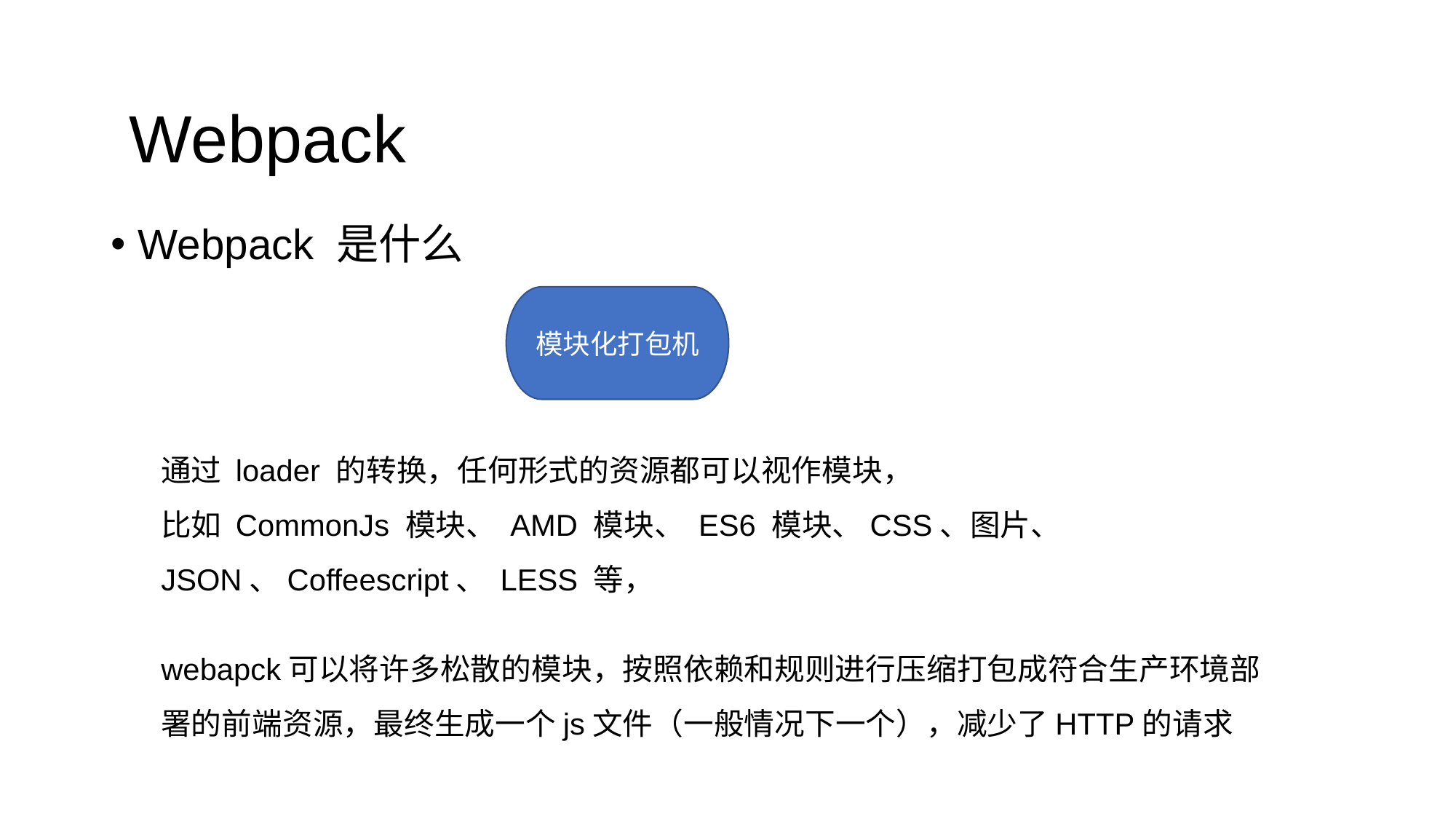

Webpack
Webpack 是什么
模块化打包机
通过 loader 的转换，任何形式的资源都可以视作模块，
比如 CommonJs 模块、 AMD 模块、 ES6 模块、CSS、图片、 JSON、Coffeescript、 LESS 等，
webapck可以将许多松散的模块，按照依赖和规则进行压缩打包成符合生产环境部署的前端资源，最终生成一个js文件（一般情况下一个），减少了HTTP的请求